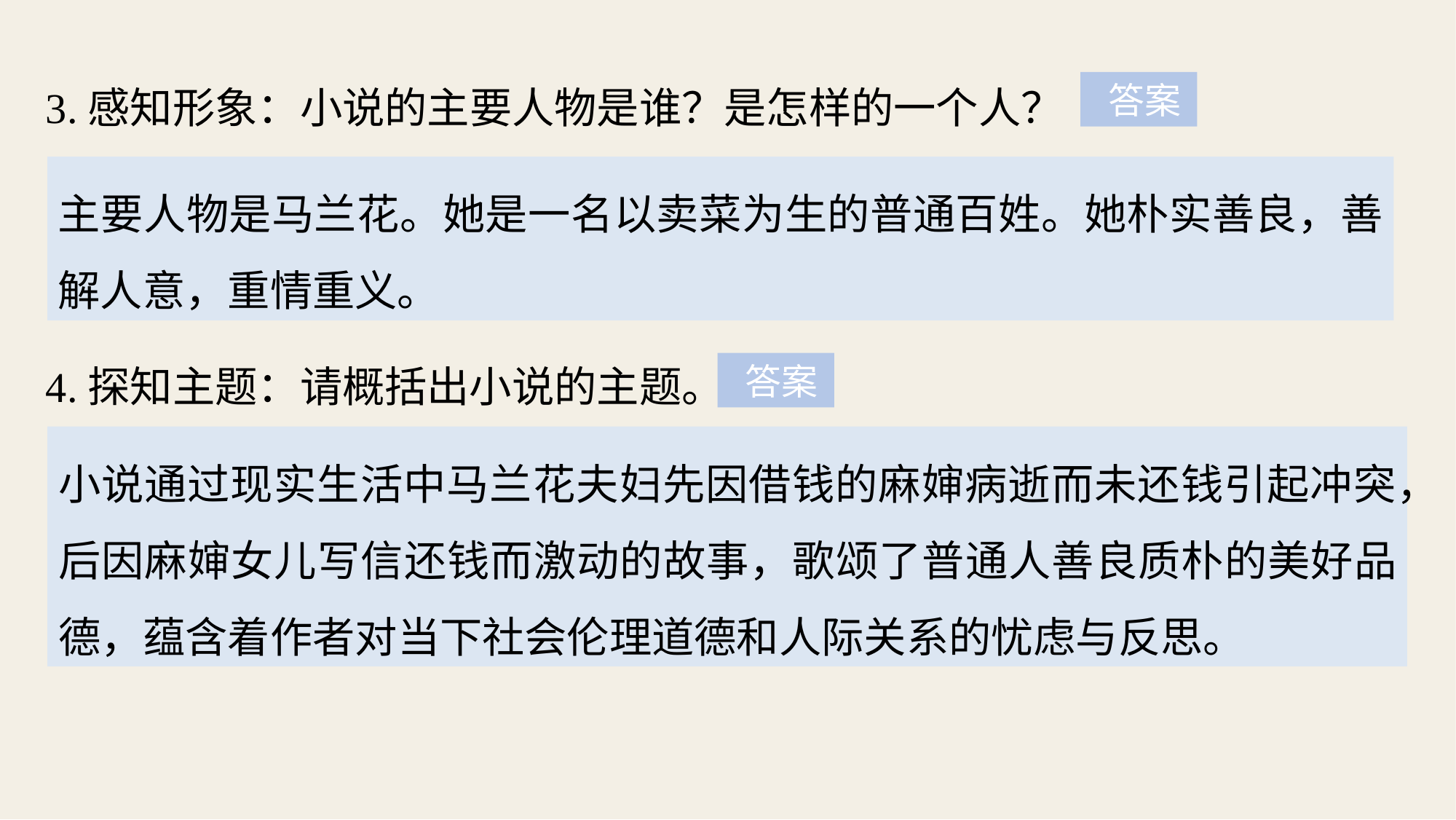

3.感知形象：小说的主要人物是谁？是怎样的一个人？
 答案
主要人物是马兰花。她是一名以卖菜为生的普通百姓。她朴实善良，善解人意，重情重义。
4.探知主题：请概括出小说的主题。
 答案
小说通过现实生活中马兰花夫妇先因借钱的麻婶病逝而未还钱引起冲突，后因麻婶女儿写信还钱而激动的故事，歌颂了普通人善良质朴的美好品德，蕴含着作者对当下社会伦理道德和人际关系的忧虑与反思。